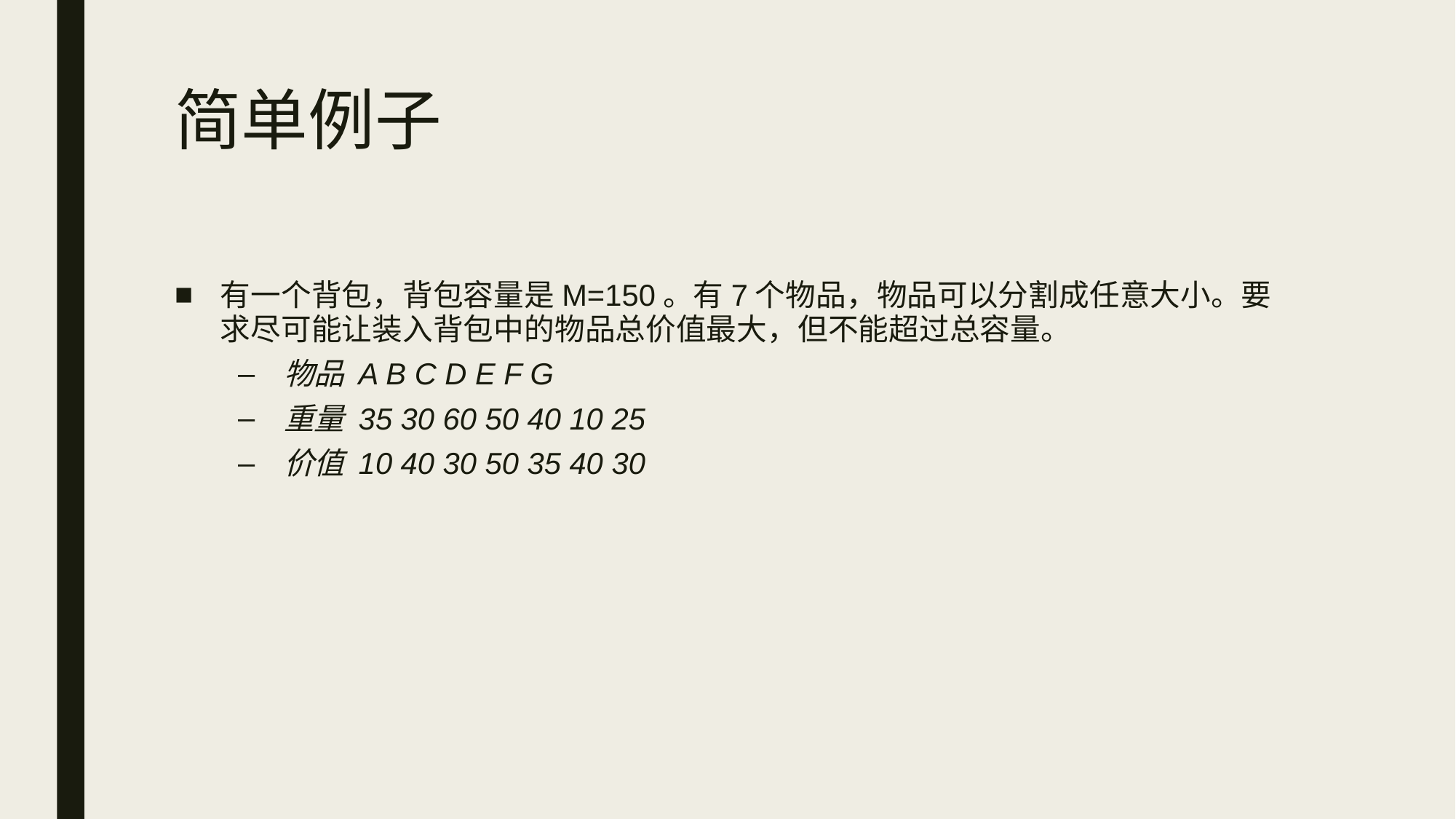

# 简单例子
有一个背包，背包容量是M=150。有7个物品，物品可以分割成任意大小。要求尽可能让装入背包中的物品总价值最大，但不能超过总容量。
物品 A B C D E F G
重量 35 30 60 50 40 10 25
价值 10 40 30 50 35 40 30